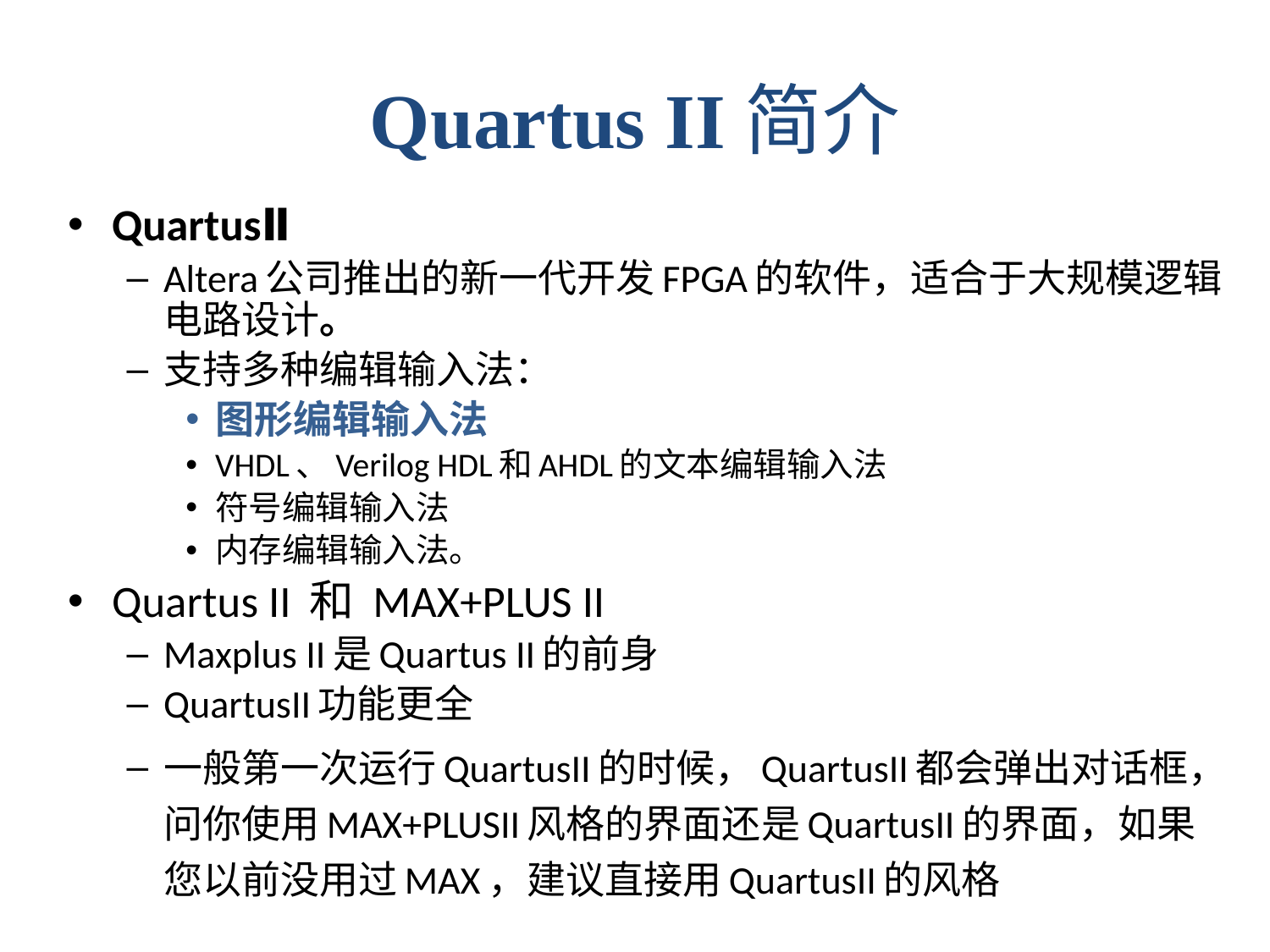

# Quartus II简介
QuartusⅡ
Altera公司推出的新一代开发FPGA的软件，适合于大规模逻辑电路设计。
支持多种编辑输入法：
图形编辑输入法
VHDL、Verilog HDL和AHDL的文本编辑输入法
符号编辑输入法
内存编辑输入法。
Quartus II 和 MAX+PLUS II
Maxplus II是Quartus II的前身
QuartusII功能更全
一般第一次运行QuartusII的时候，QuartusII都会弹出对话框，问你使用MAX+PLUSII风格的界面还是QuartusII的界面，如果您以前没用过MAX，建议直接用QuartusII的风格